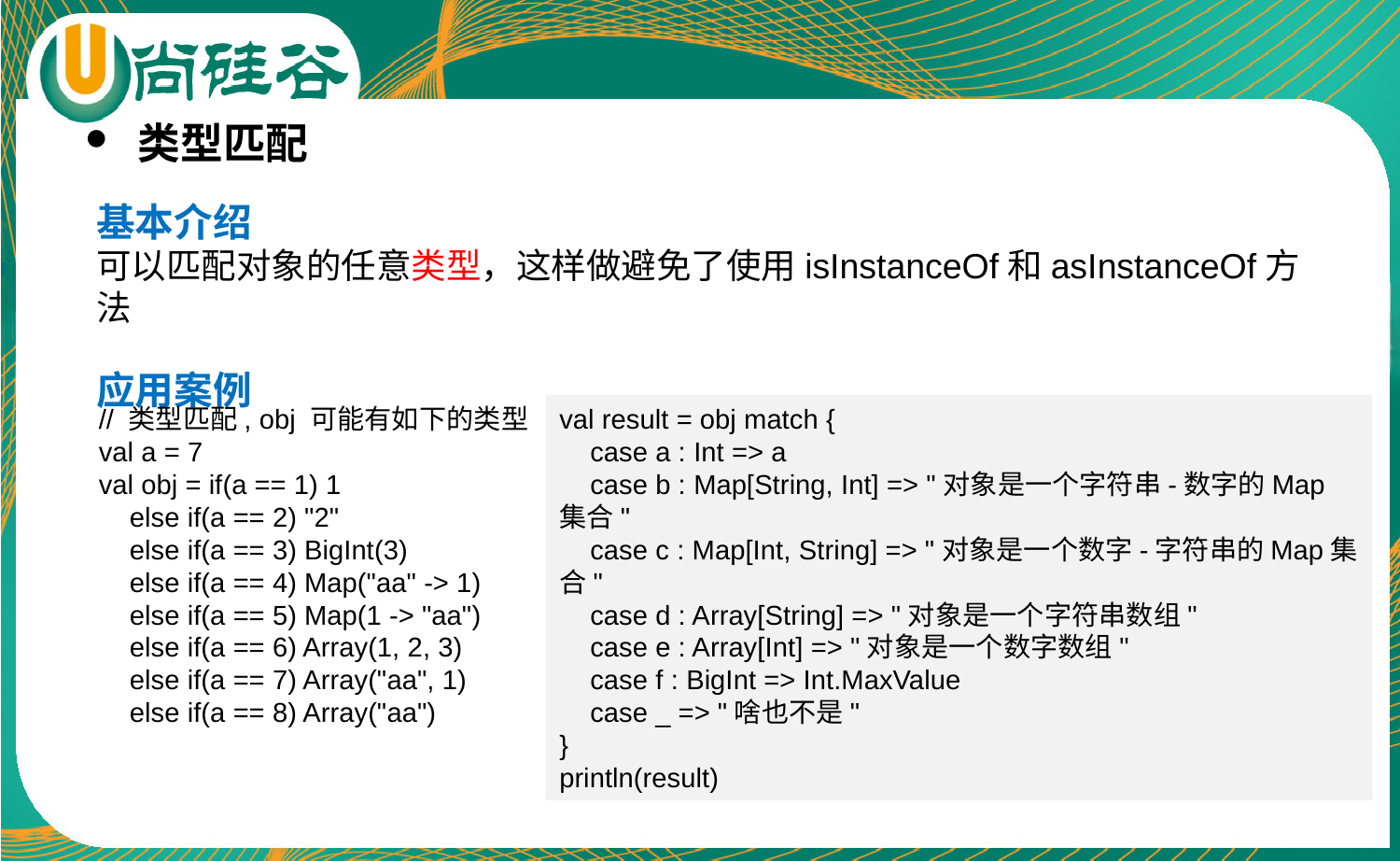

类型匹配

基本介绍
可以匹配对象的任意类型，这样做避免了使用isInstanceOf和asInstanceOf方法

应用案例
// 类型匹配, obj 可能有如下的类型
val a = 7
val obj = if(a == 1) 1
    else if(a == 2) "2"
    else if(a == 3) BigInt(3)
    else if(a == 4) Map("aa" -> 1)
    else if(a == 5) Map(1 -> "aa")
    else if(a == 6) Array(1, 2, 3)
    else if(a == 7) Array("aa", 1)
    else if(a == 8) Array("aa")
val result = obj match {
    case a : Int => a
    case b : Map[String, Int] => "对象是一个字符串-数字的Map集合"
    case c : Map[Int, String] => "对象是一个数字-字符串的Map集合"
    case d : Array[String] => "对象是一个字符串数组"
    case e : Array[Int] => "对象是一个数字数组"
    case f : BigInt => Int.MaxValue
    case _ => "啥也不是"
}
println(result)